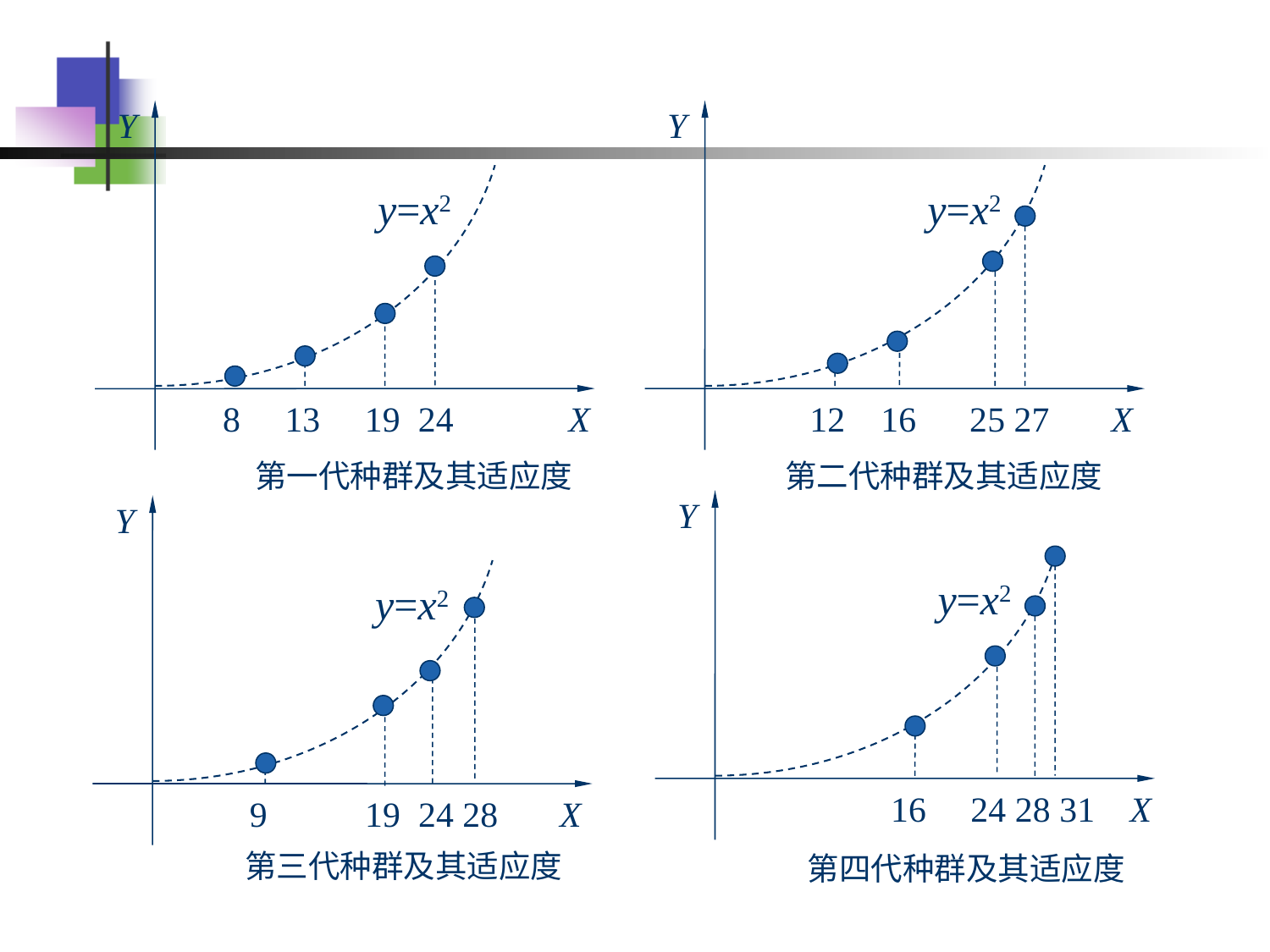

Y

y=x2

    8     13     19  24             X
第一代种群及其适应度

Y

y=x2

       12    16      25 27       X
第二代种群及其适应度

y=x2

               16     24 28 31    X
第四代种群及其适应度
Y

Y

y=x2

       9           19  24 28       X
第三代种群及其适应度